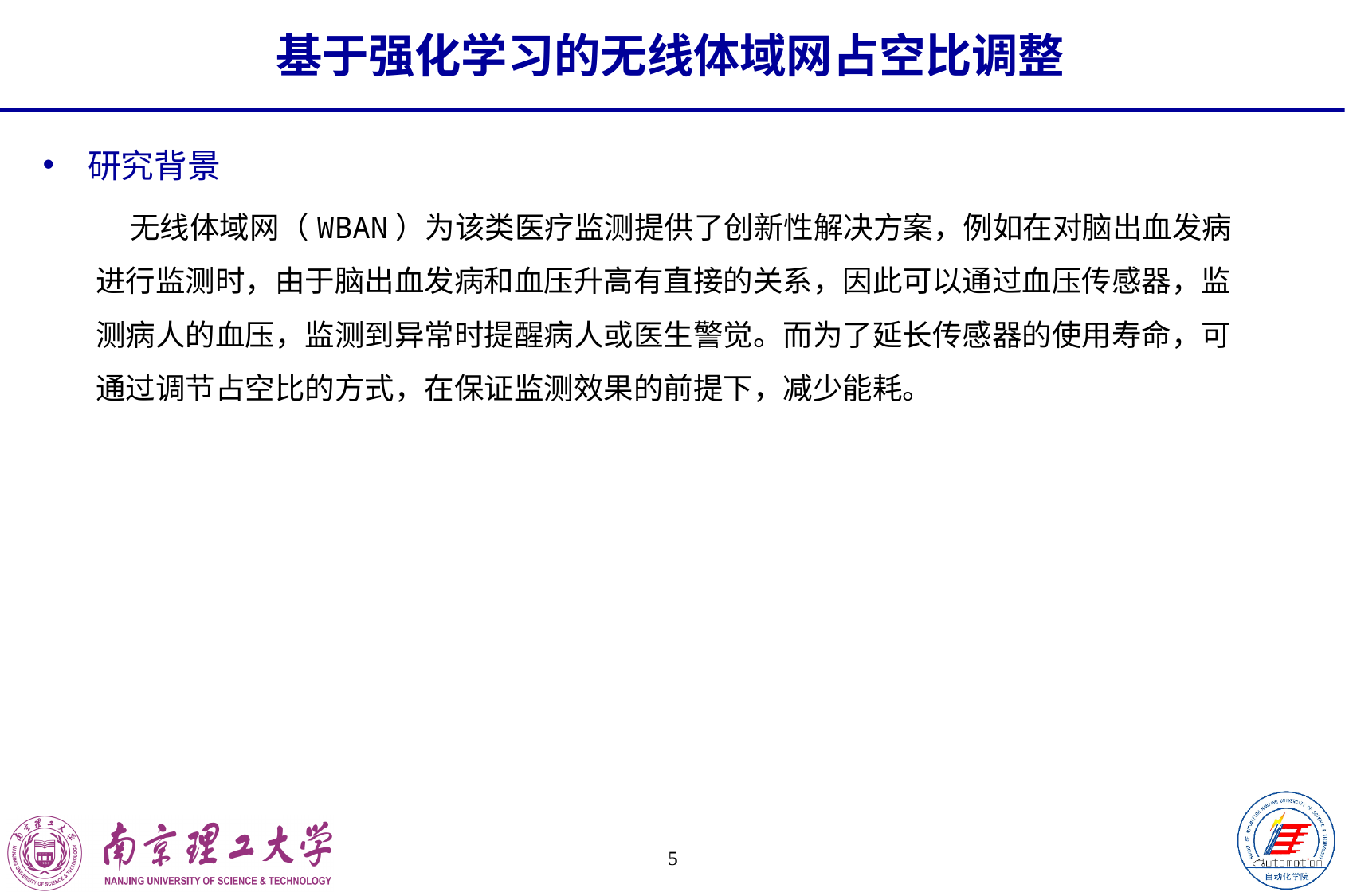

基于强化学习的无线体域网占空比调整
研究背景
    无线体域网（WBAN）为该类医疗监测提供了创新性解决方案，例如在对脑出血发病进行监测时，由于脑出血发病和血压升高有直接的关系，因此可以通过血压传感器，监测病人的血压，监测到异常时提醒病人或医生警觉。而为了延长传感器的使用寿命，可通过调节占空比的方式，在保证监测效果的前提下，减少能耗。
5